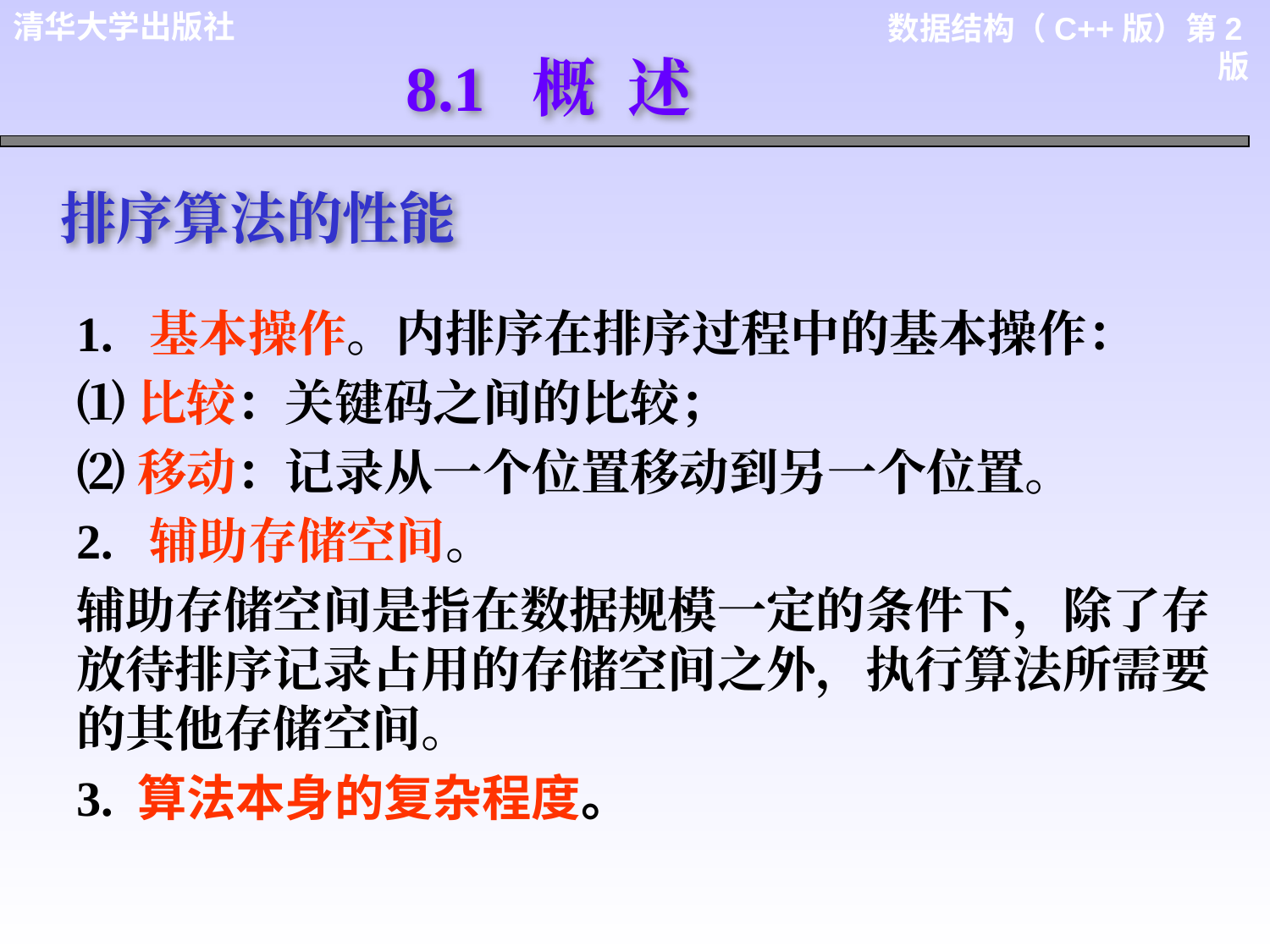

8.1  概  述
排序算法的性能
1.  基本操作。内排序在排序过程中的基本操作：
⑴比较：关键码之间的比较；
⑵移动：记录从一个位置移动到另一个位置。
2.  辅助存储空间。
辅助存储空间是指在数据规模一定的条件下，除了存放待排序记录占用的存储空间之外，执行算法所需要的其他存储空间。
3. 算法本身的复杂程度。